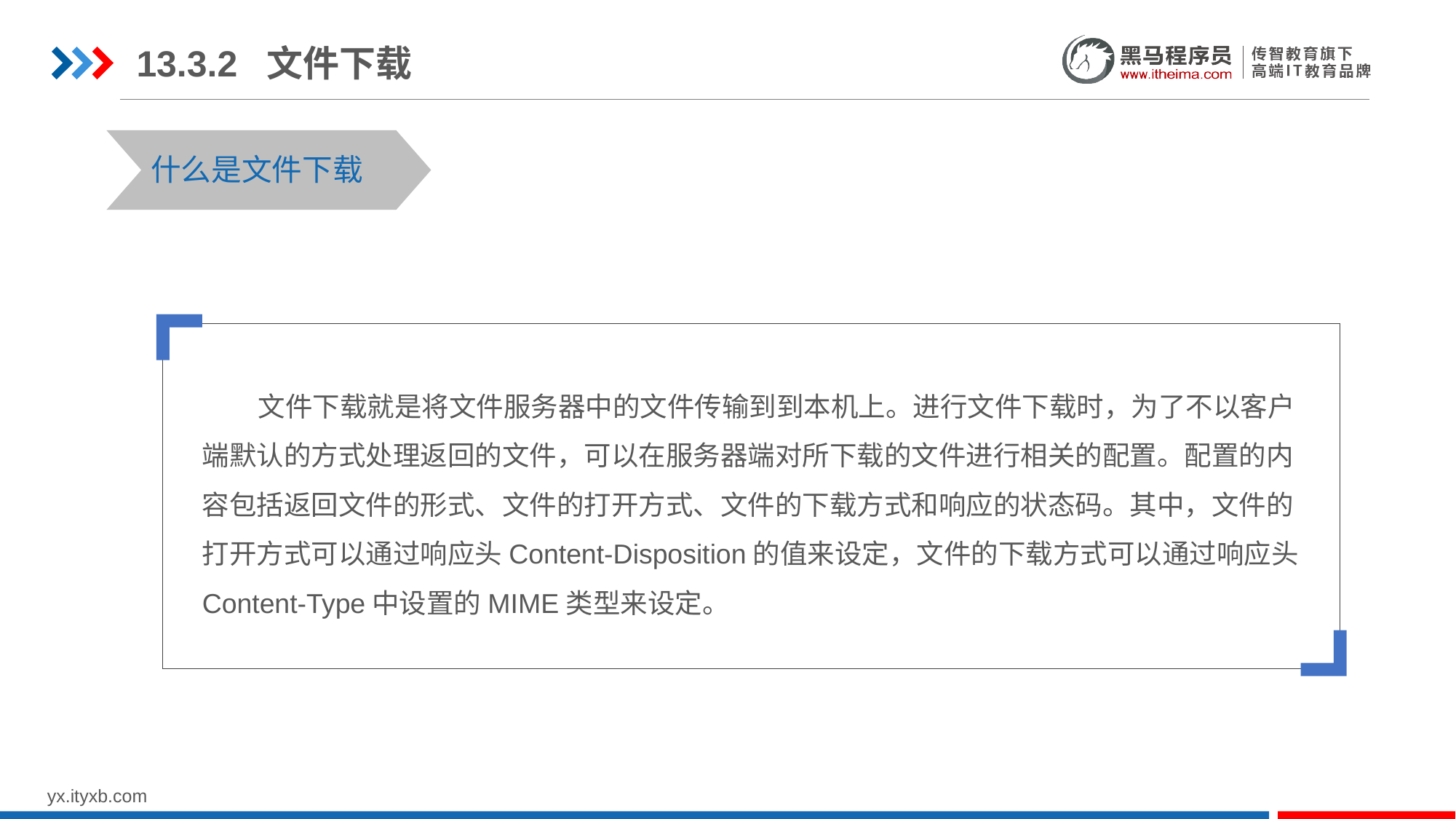

13.3.2  文件下载

什么是文件下载

        文件下载就是将文件服务器中的文件传输到到本机上。进行文件下载时，为了不以客户端默认的方式处理返回的文件，可以在服务器端对所下载的文件进行相关的配置。配置的内容包括返回文件的形式、文件的打开方式、文件的下载方式和响应的状态码。其中，文件的打开方式可以通过响应头Content-Disposition的值来设定，文件的下载方式可以通过响应头Content-Type中设置的MIME类型来设定。